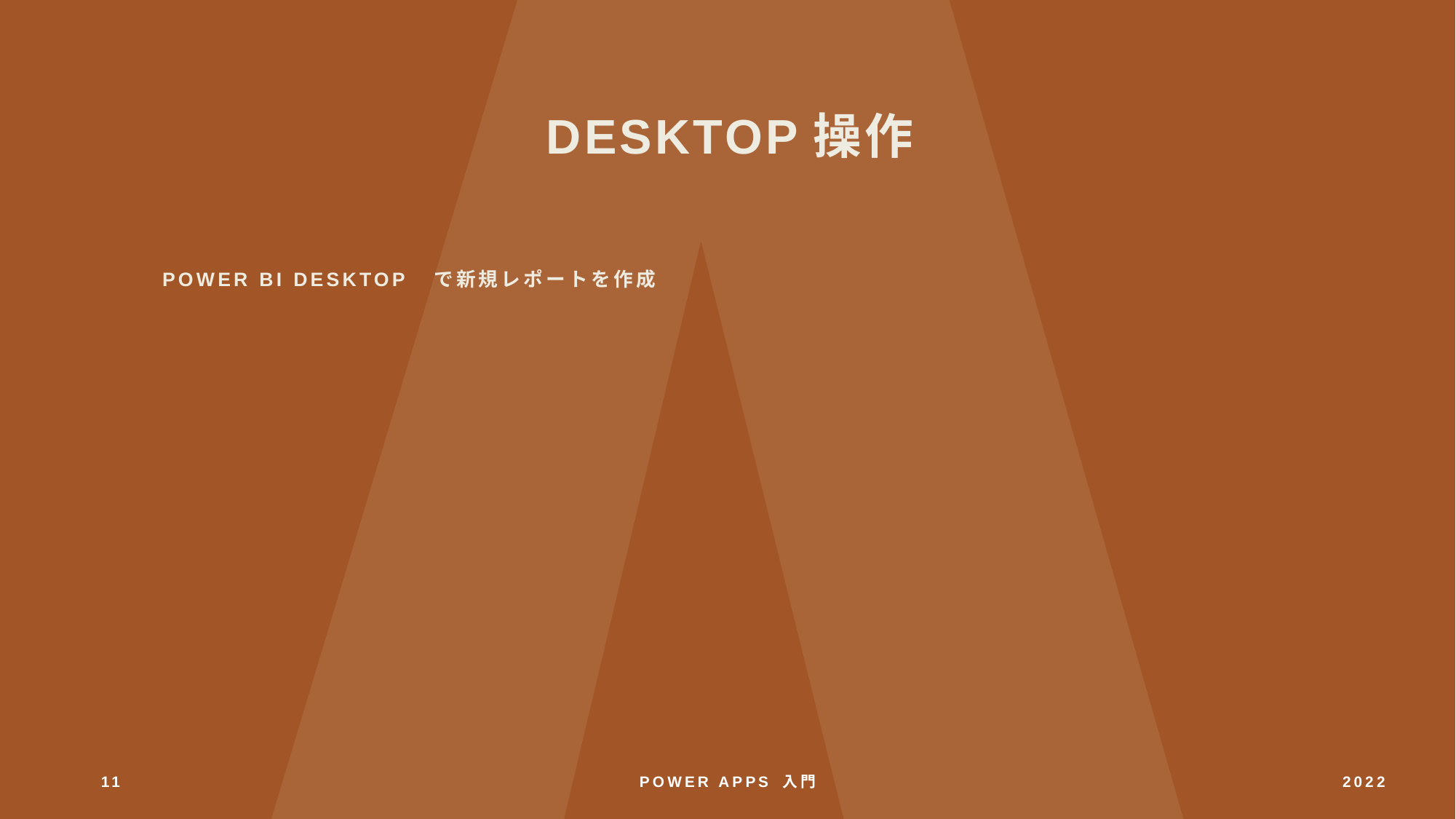

# Desktop操作

Power BI Desktop　で新規レポートを作成

11
Power Apps 入門
2022